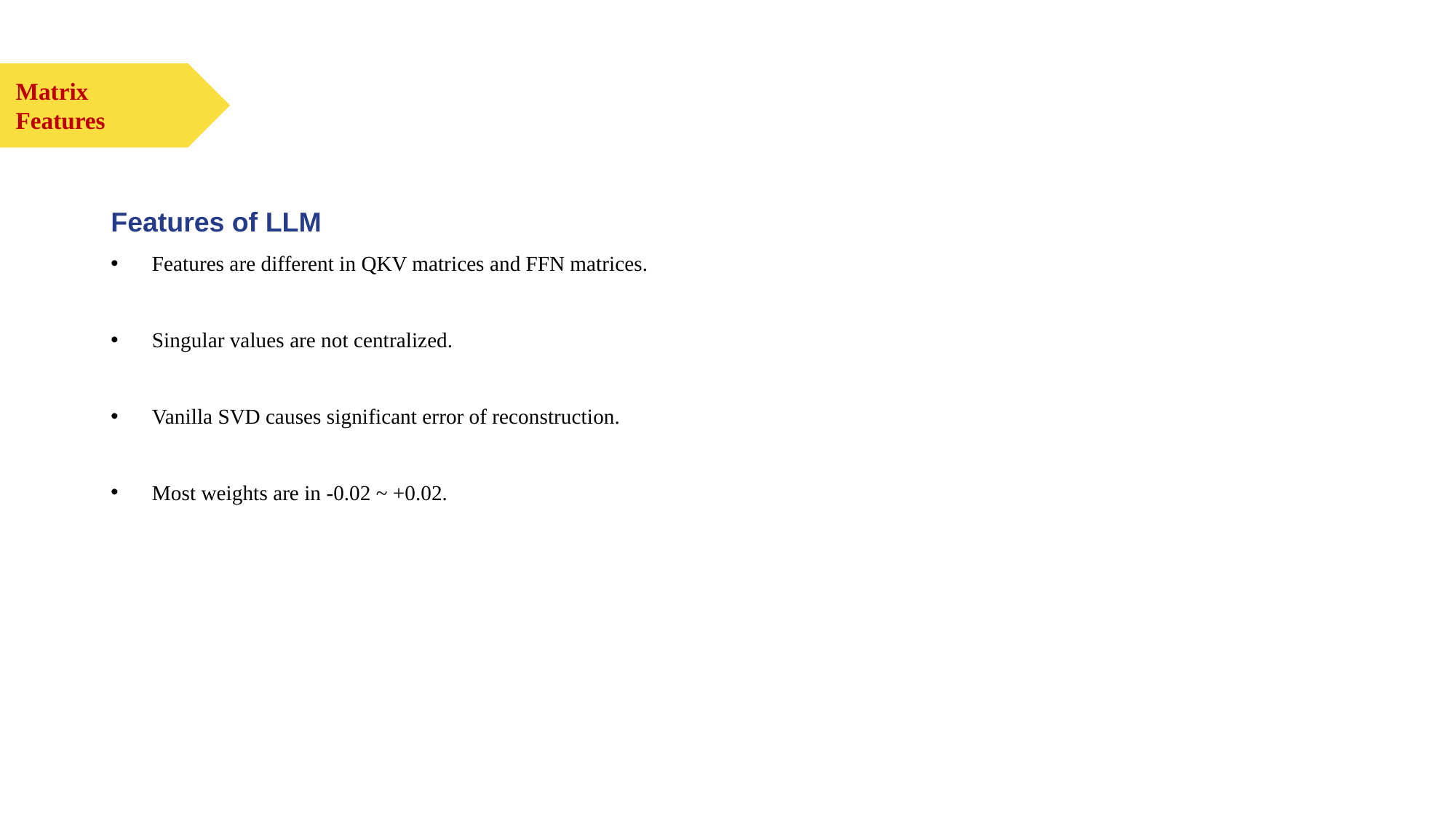

Matrix
Features
CPU设计
Features of LLM
Features are different in QKV matrices and FFN matrices.

Singular values are not centralized.

Vanilla SVD causes significant error of reconstruction.

Most weights are in -0.02 ~ +0.02.